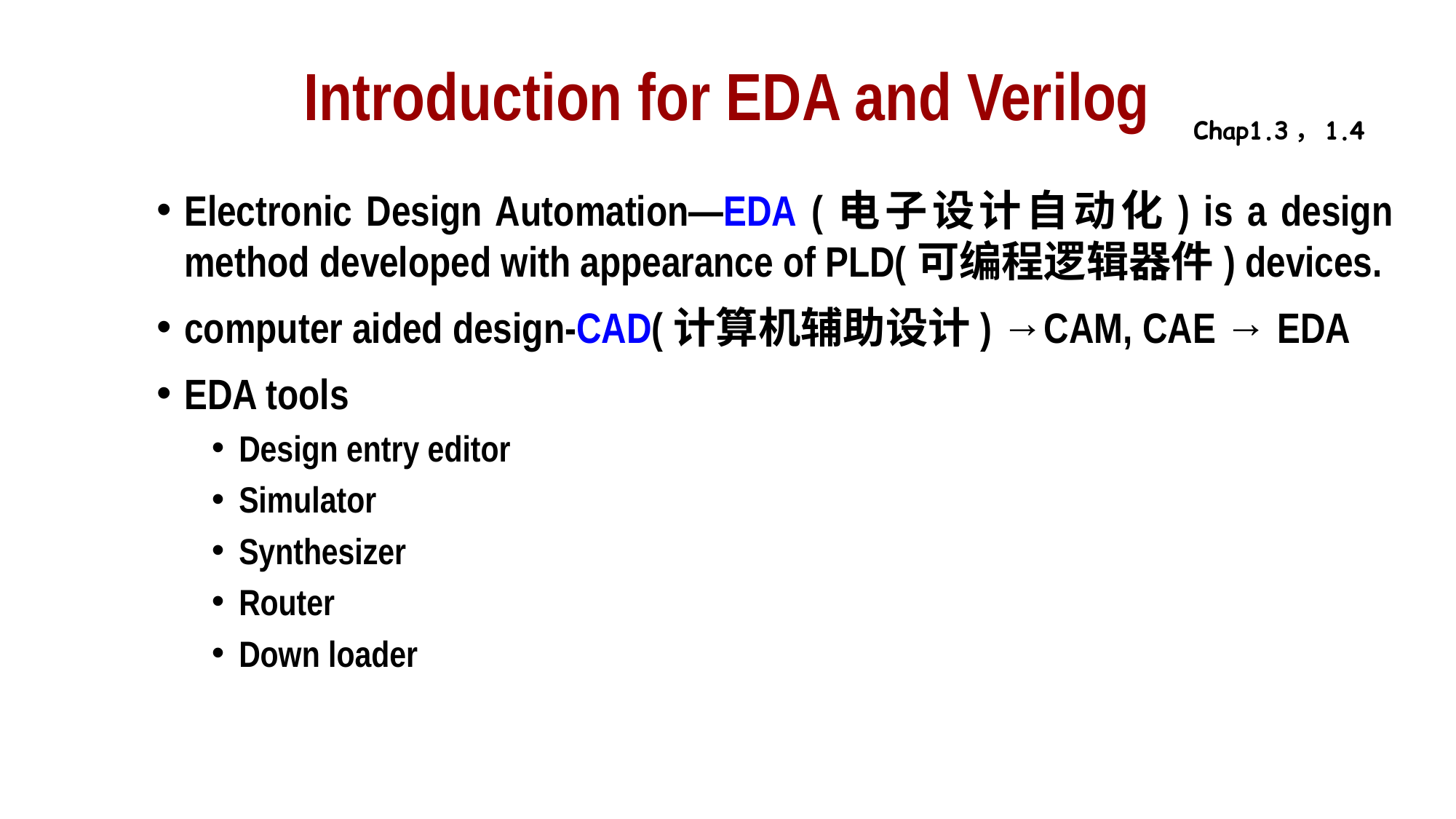

Introduction for EDA and Verilog
Chap1.3，1.4
Electronic Design Automation—EDA (电子设计自动化) is a design method developed with appearance of PLD(可编程逻辑器件) devices.
computer aided design-CAD(计算机辅助设计) →CAM, CAE → EDA
EDA tools
Design entry editor
Simulator
Synthesizer
Router
Down loader